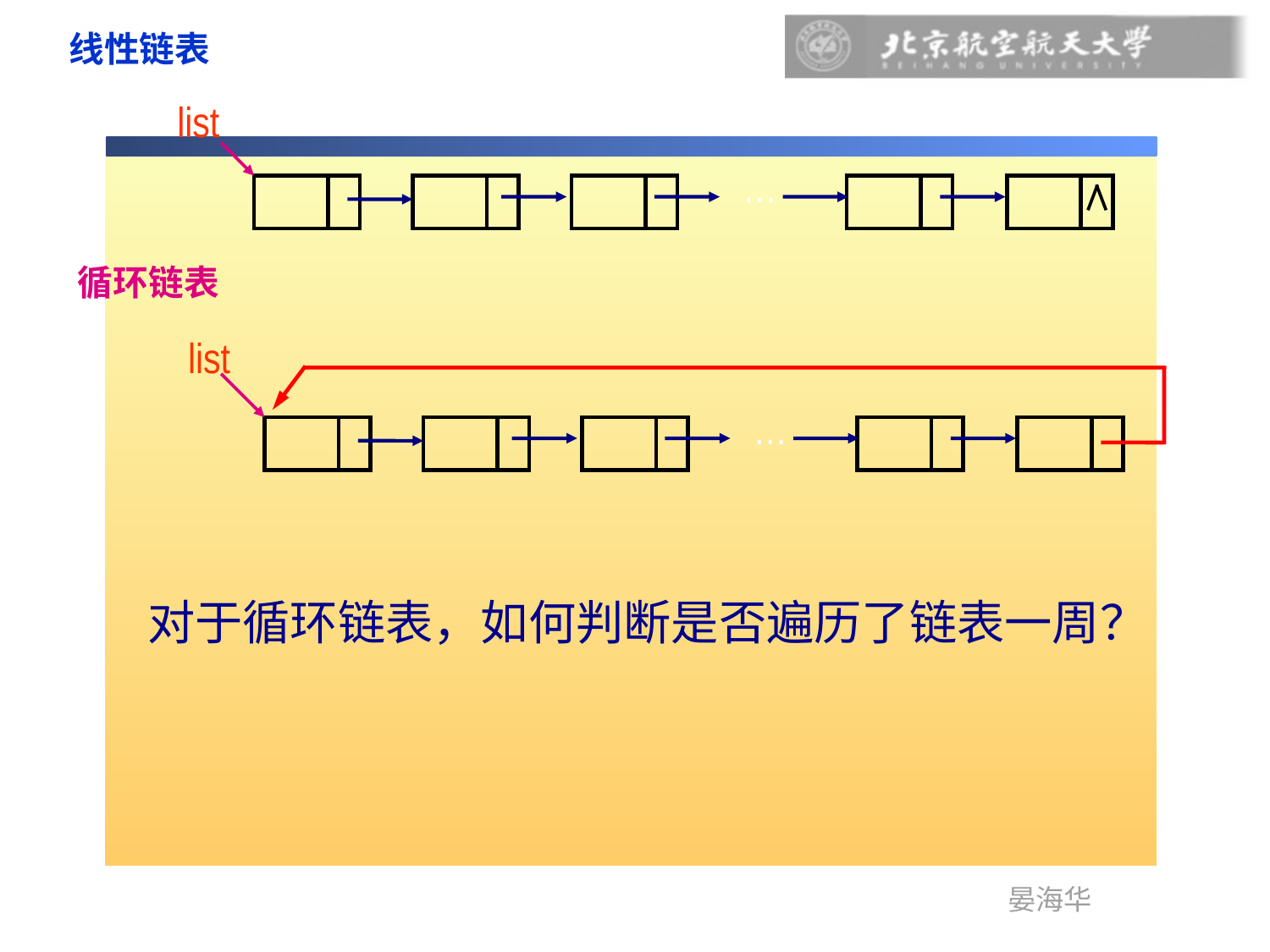

线性链表
list

…

循环链表
list

…

对于循环链表，如何判断是否遍历了链表一周？